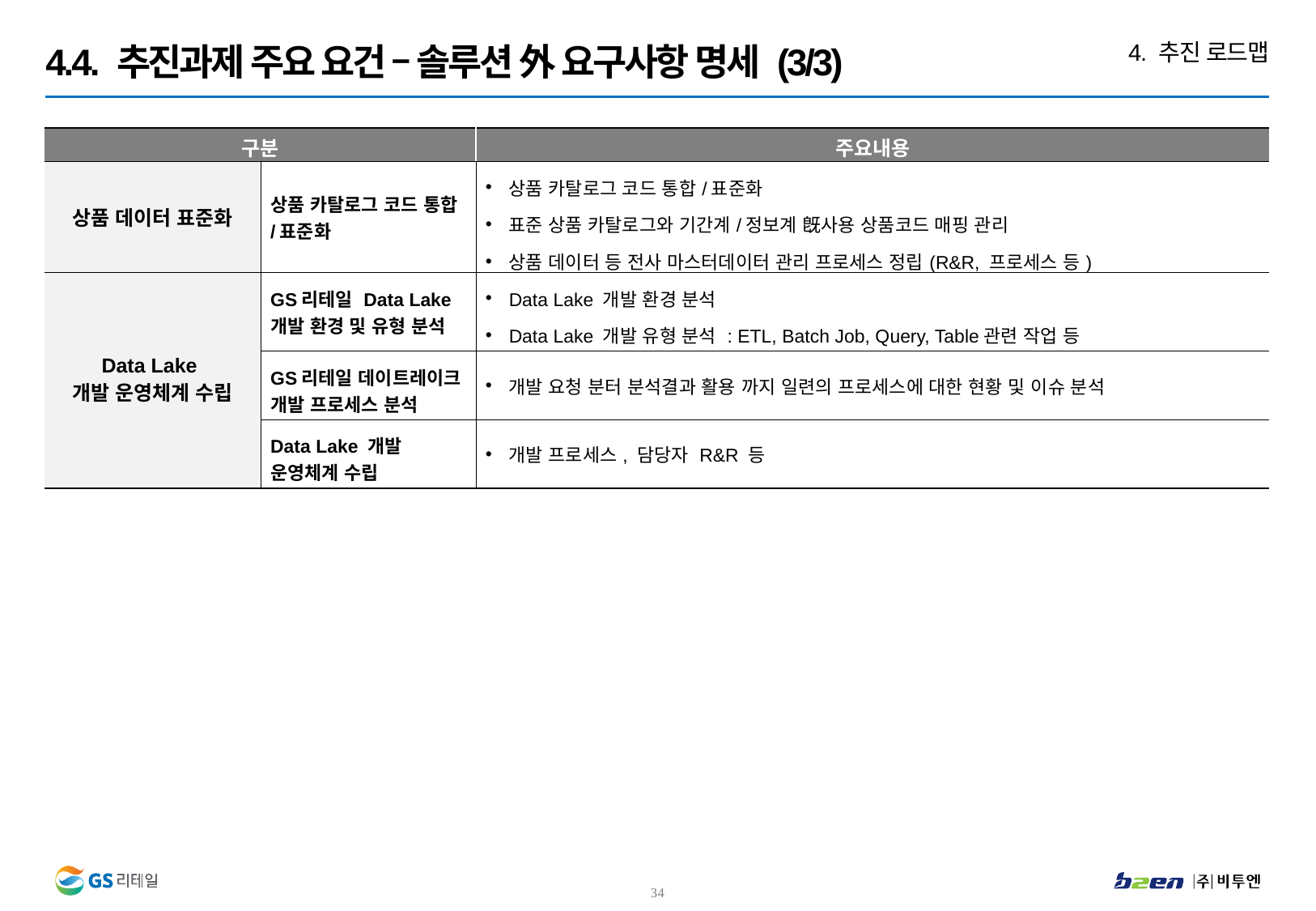

4. 추진 로드맵
4.4. 추진과제 주요 요건 – 솔루션 外 요구사항 명세 (3/3)
| 구분 |  | 주요내용 |
| --- | --- | --- |
| 상품 데이터 표준화 | 상품 카탈로그 코드 통합/표준화 | 상품 카탈로그 코드 통합/표준화 표준 상품 카탈로그와 기간계/정보계 旣사용 상품코드 매핑 관리 상품 데이터 등 전사 마스터데이터 관리 프로세스 정립(R&R, 프로세스 등) |
| Data Lake 개발 운영체계 수립 | GS리테일 Data Lake 개발 환경 및 유형 분석 | Data Lake 개발 환경 분석 Data Lake 개발 유형 분석 : ETL, Batch Job, Query, Table관련 작업 등 |
|  | GS리테일 데이트레이크 개발 프로세스 분석 | 개발 요청 분터 분석결과 활용 까지 일련의 프로세스에 대한 현황 및 이슈 분석 |
|  | Data Lake 개발 운영체계 수립 | 개발 프로세스, 담당자 R&R 등 |
34